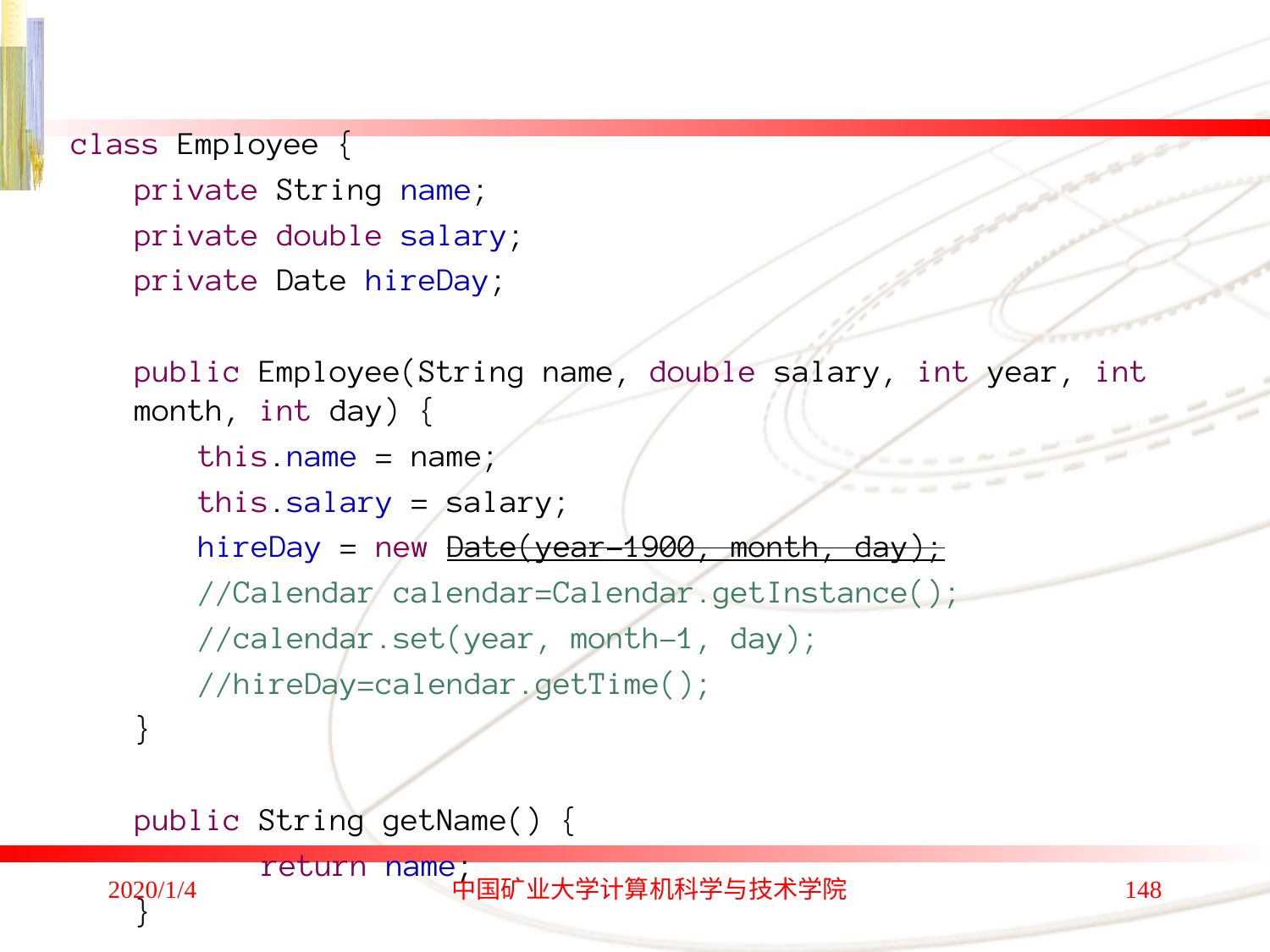

class Employee {
private String name;
private double salary;
private Date hireDay;

public Employee(String name, double salary, int year, int month, int day) {
this.name = name;
this.salary = salary;
hireDay = new Date(year-1900, month, day);
//Calendar calendar=Calendar.getInstance();
//calendar.set(year, month-1, day);
//hireDay=calendar.getTime();
}

public String getName() {
	return name;
}
2020/1/4
中国矿业大学计算机科学与技术学院
148